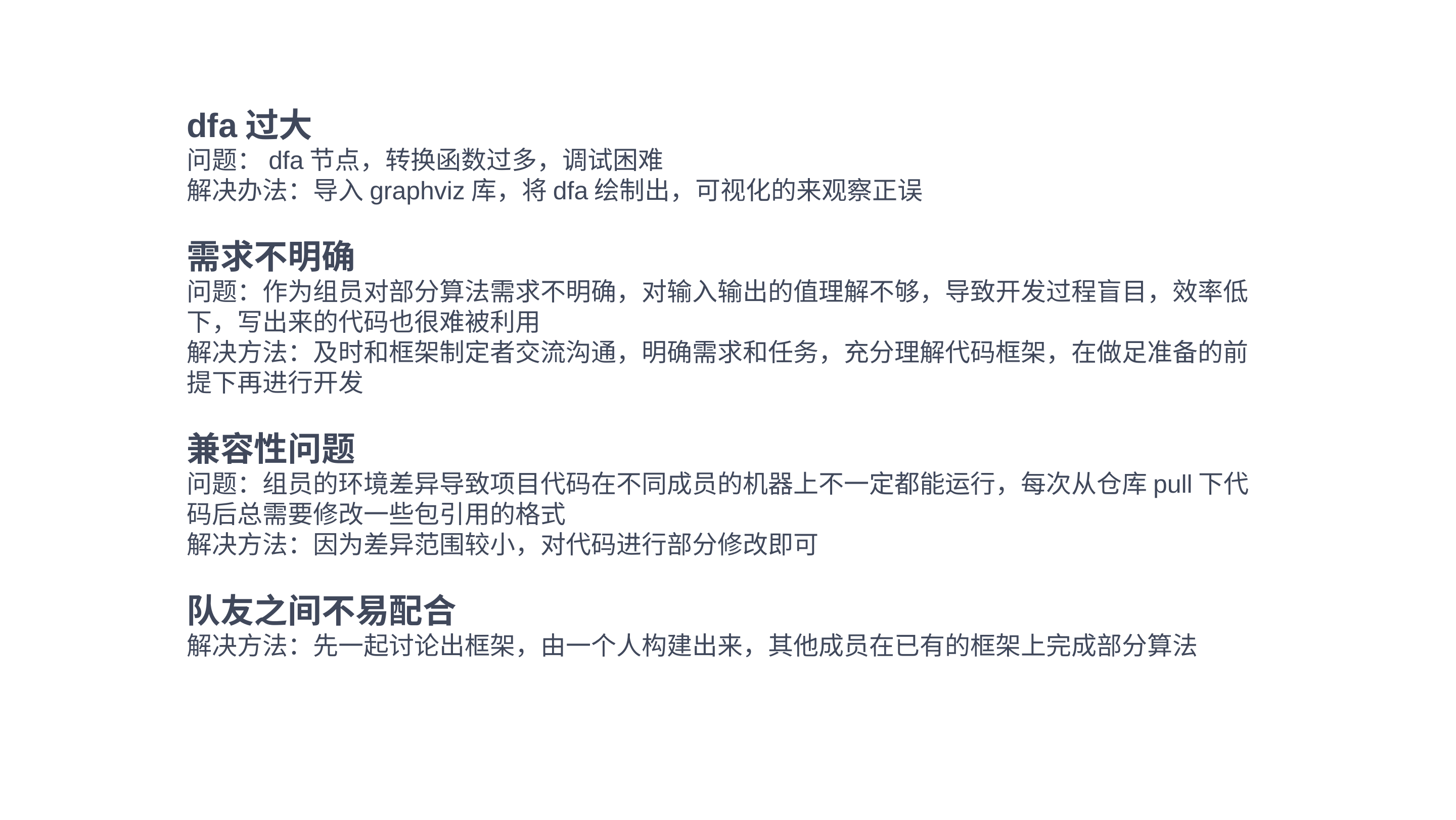

dfa过大
问题：dfa节点，转换函数过多，调试困难
解决办法：导入graphviz库，将dfa绘制出，可视化的来观察正误

需求不明确
问题：作为组员对部分算法需求不明确，对输入输出的值理解不够，导致开发过程盲目，效率低下，写出来的代码也很难被利用
解决方法：及时和框架制定者交流沟通，明确需求和任务，充分理解代码框架，在做足准备的前提下再进行开发

兼容性问题
问题：组员的环境差异导致项目代码在不同成员的机器上不一定都能运行，每次从仓库pull下代码后总需要修改一些包引用的格式
解决方法：因为差异范围较小，对代码进行部分修改即可

队友之间不易配合
解决方法：先一起讨论出框架，由一个人构建出来，其他成员在已有的框架上完成部分算法